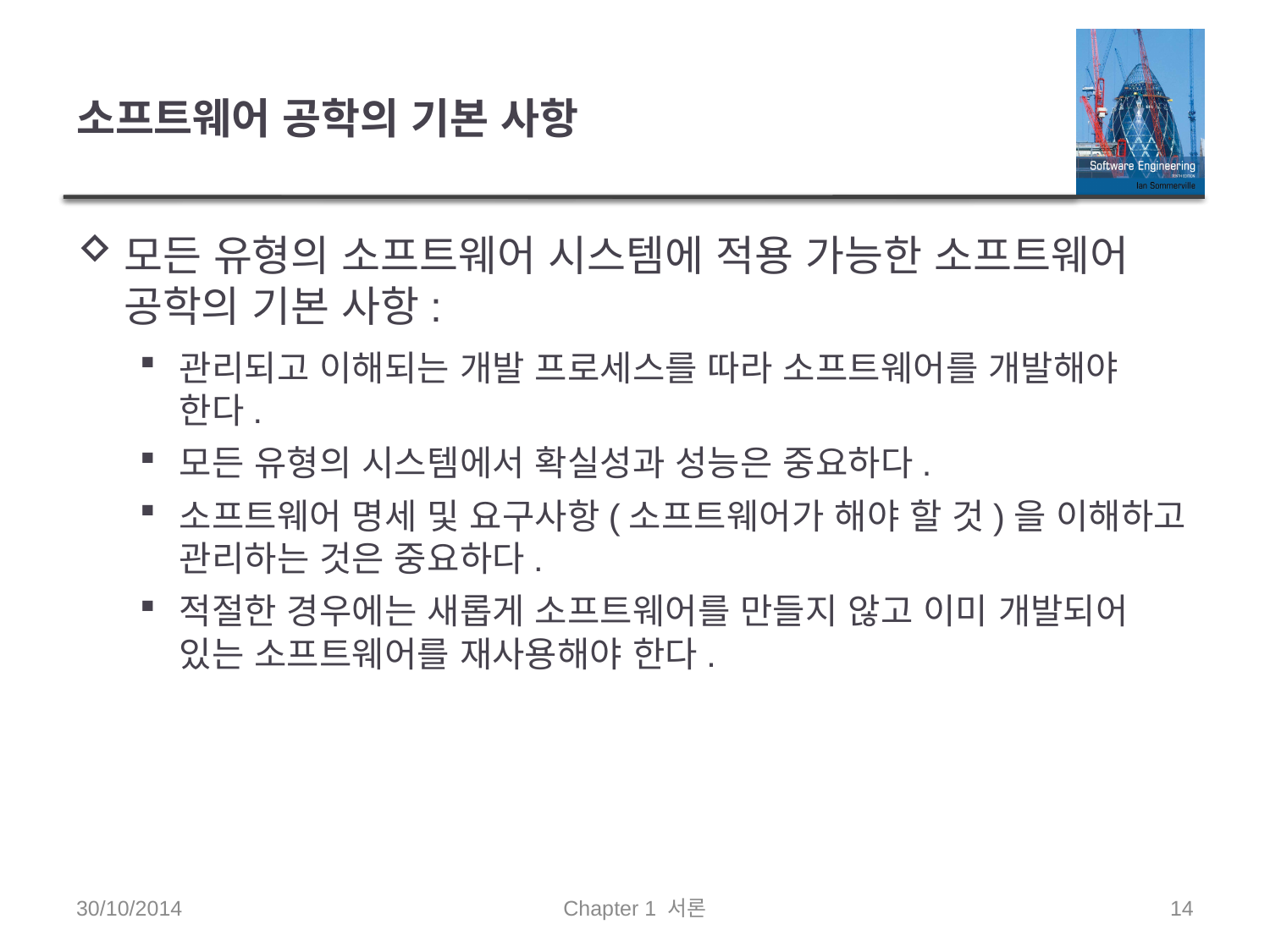

# 소프트웨어 공학의 기본 사항
모든 유형의 소프트웨어 시스템에 적용 가능한 소프트웨어 공학의 기본 사항:
관리되고 이해되는 개발 프로세스를 따라 소프트웨어를 개발해야 한다.
모든 유형의 시스템에서 확실성과 성능은 중요하다.
소프트웨어 명세 및 요구사항(소프트웨어가 해야 할 것)을 이해하고 관리하는 것은 중요하다.
적절한 경우에는 새롭게 소프트웨어를 만들지 않고 이미 개발되어 있는 소프트웨어를 재사용해야 한다.

30/10/2014
Chapter 1 서론
14